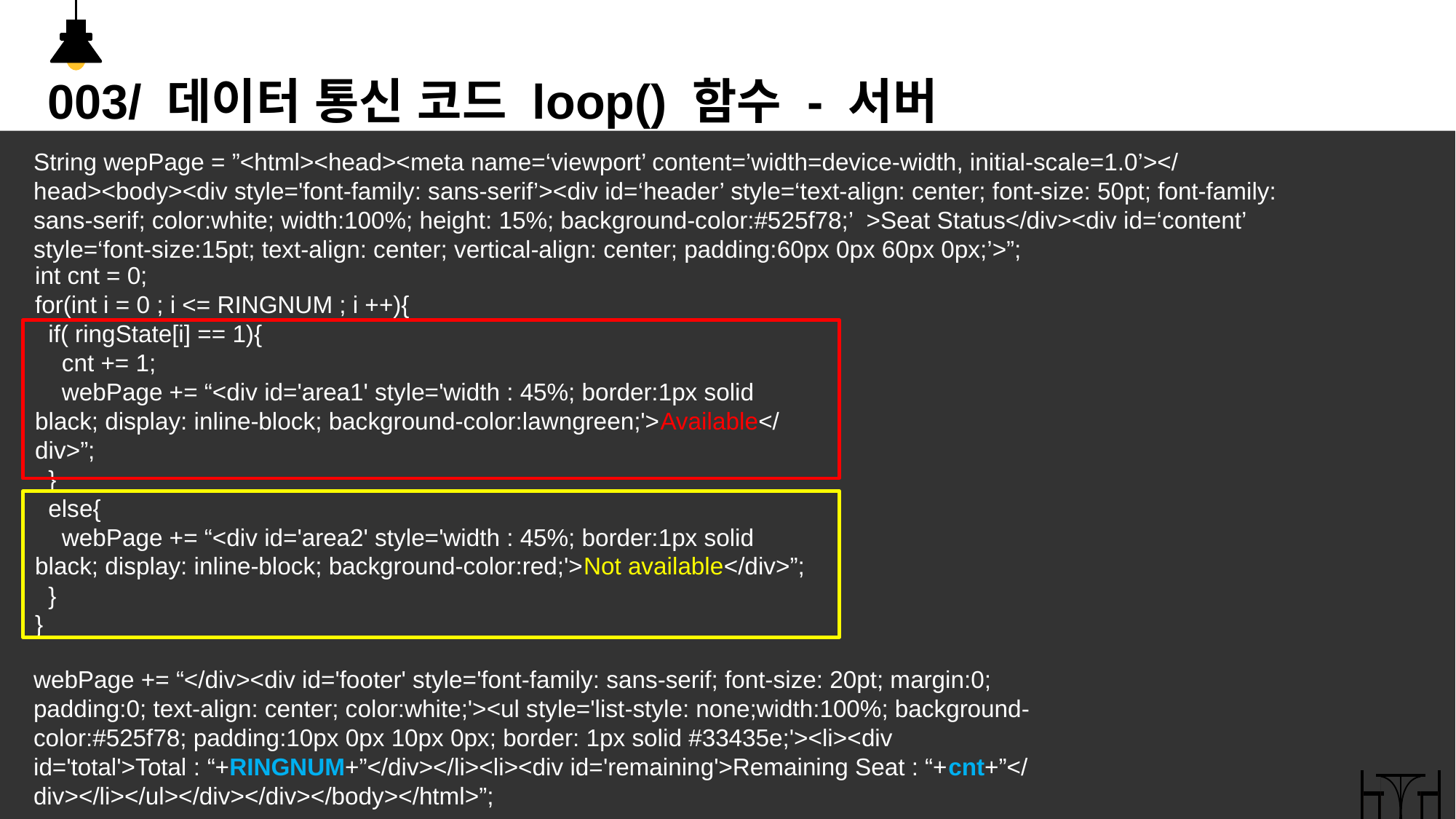

003/ 데이터 통신 코드 loop() 함수 - 서버
String wepPage = ”<html><head><meta name=‘viewport’ content=’width=device-width, initial-scale=1.0’></head><body><div style='font-family: sans-serif’><div id=‘header’ style=‘text-align: center; font-size: 50pt; font-family: sans-serif; color:white; width:100%; height: 15%; background-color:#525f78;’  >Seat Status</div><div id=‘content’ style=‘font-size:15pt; text-align: center; vertical-align: center; padding:60px 0px 60px 0px;’>”;
int cnt = 0;
for(int i = 0 ; i <= RINGNUM ; i ++){
  if( ringState[i] == 1){
    cnt += 1;
    webPage += “<div id='area1' style='width : 45%; border:1px solid black; display: inline-block; background-color:lawngreen;'>Available</div>”;
  }
  else{
    webPage += “<div id='area2' style='width : 45%; border:1px solid black; display: inline-block; background-color:red;'>Not available</div>”;
  }
}

webPage += “</div><div id='footer' style='font-family: sans-serif; font-size: 20pt; margin:0; padding:0; text-align: center; color:white;'><ul style='list-style: none;width:100%; background-color:#525f78; padding:10px 0px 10px 0px; border: 1px solid #33435e;'><li><div id='total'>Total : “+RINGNUM+”</div></li><li><div id='remaining'>Remaining Seat : “+cnt+”</div></li></ul></div></div></body></html>”;